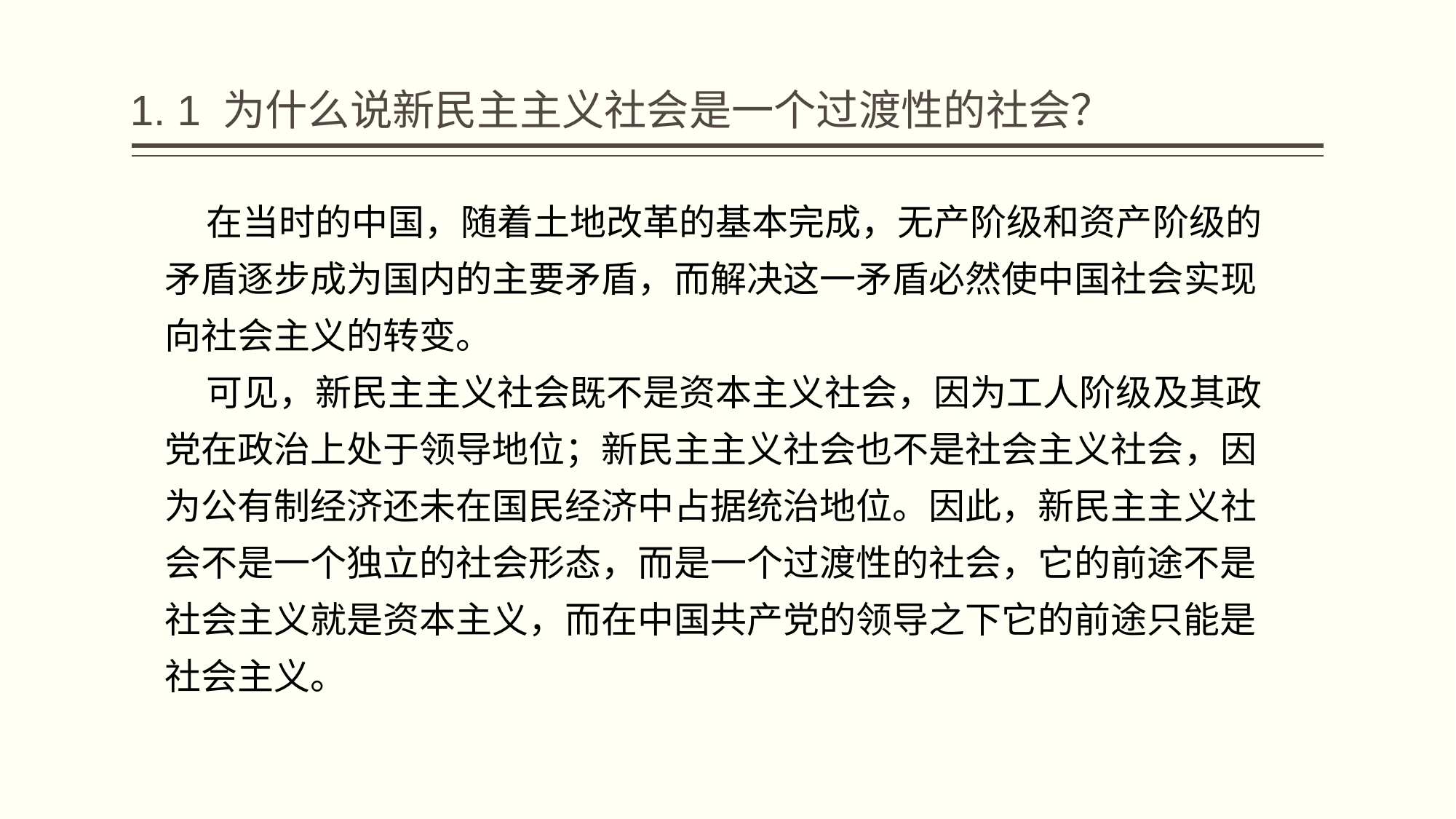

# 1. 1 为什么说新民主主义社会是一个过渡性的社会？
    在当时的中国，随着土地改革的基本完成，无产阶级和资产阶级的矛盾逐步成为国内的主要矛盾，而解决这一矛盾必然使中国社会实现向社会主义的转变。
    可见，新民主主义社会既不是资本主义社会，因为工人阶级及其政党在政治上处于领导地位；新民主主义社会也不是社会主义社会，因为公有制经济还未在国民经济中占据统治地位。因此，新民主主义社会不是一个独立的社会形态，而是一个过渡性的社会，它的前途不是社会主义就是资本主义，而在中国共产党的领导之下它的前途只能是社会主义。